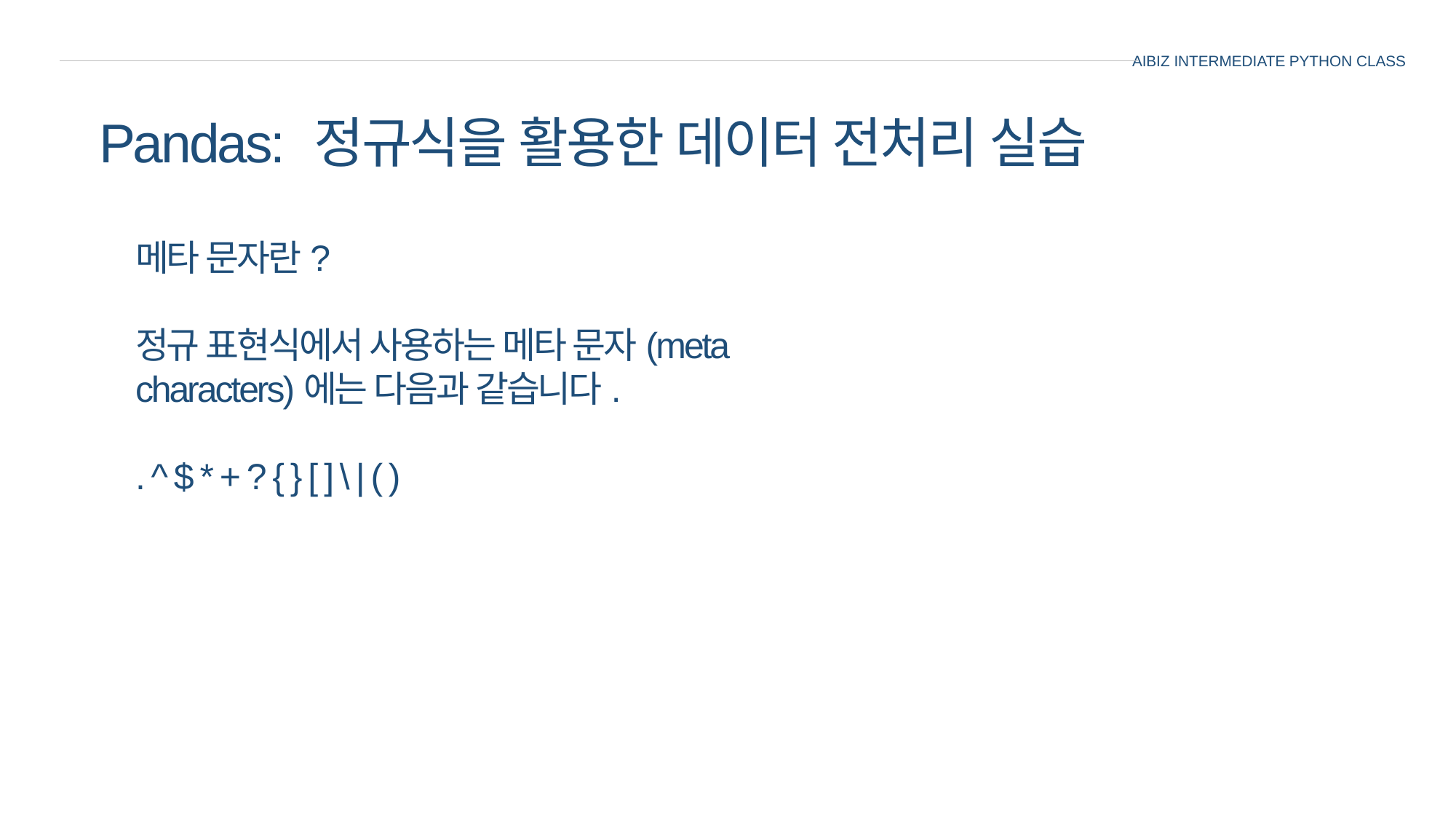

AIBIZ INTERMEDIATE PYTHON CLASS
Pandas: 정규식을 활용한 데이터 전처리 실습

메타 문자란?

정규 표현식에서 사용하는 메타 문자(meta characters)에는 다음과 같습니다.

. ^ $ * + ? { } [ ] \ | ( )